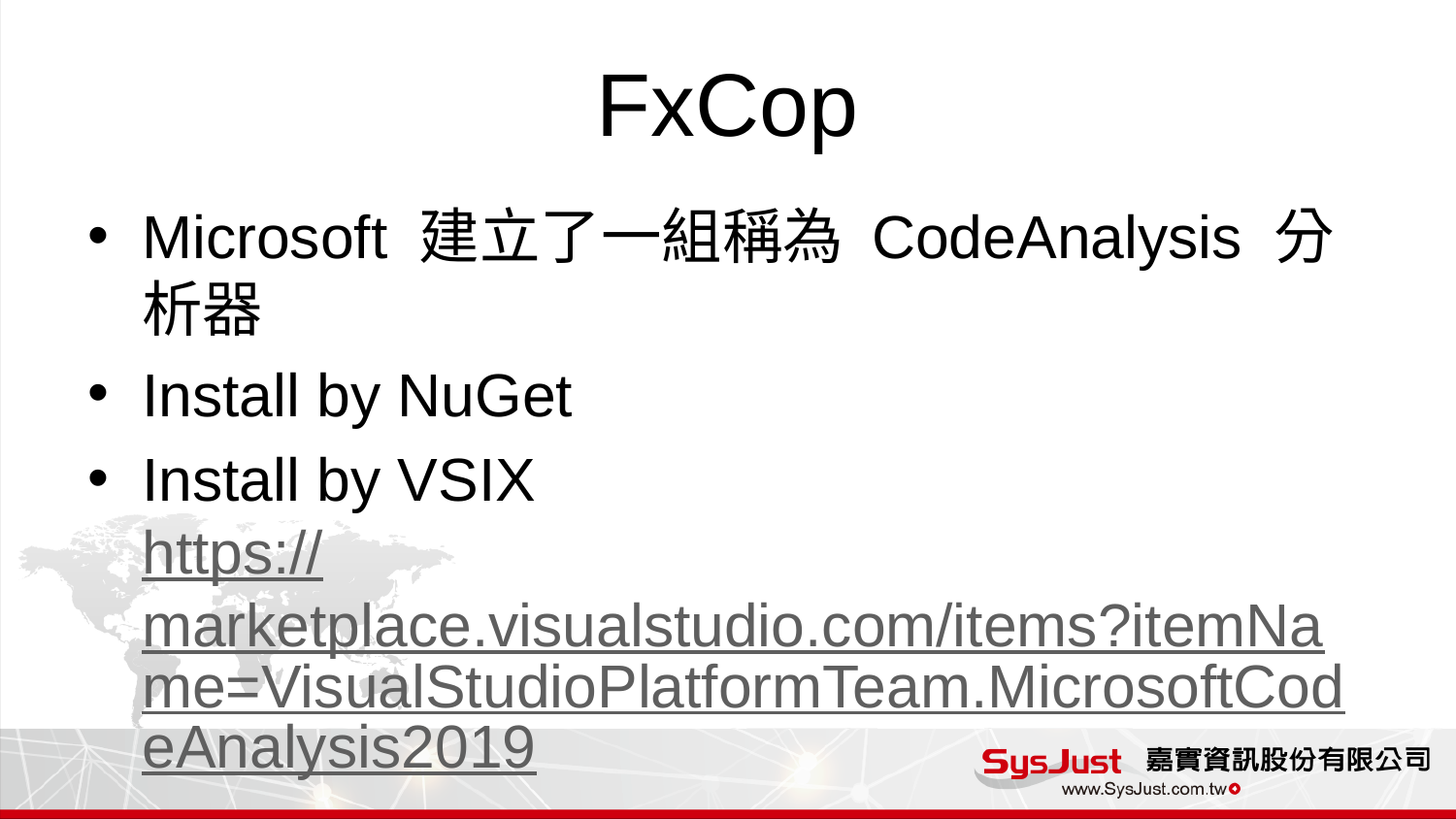

# FxCop
Microsoft 建立了一組稱為 CodeAnalysis 分析器
Install by NuGet
Install by VSIX
https://marketplace.visualstudio.com/items?itemName=VisualStudioPlatformTeam.MicrosoftCodeAnalysis2019